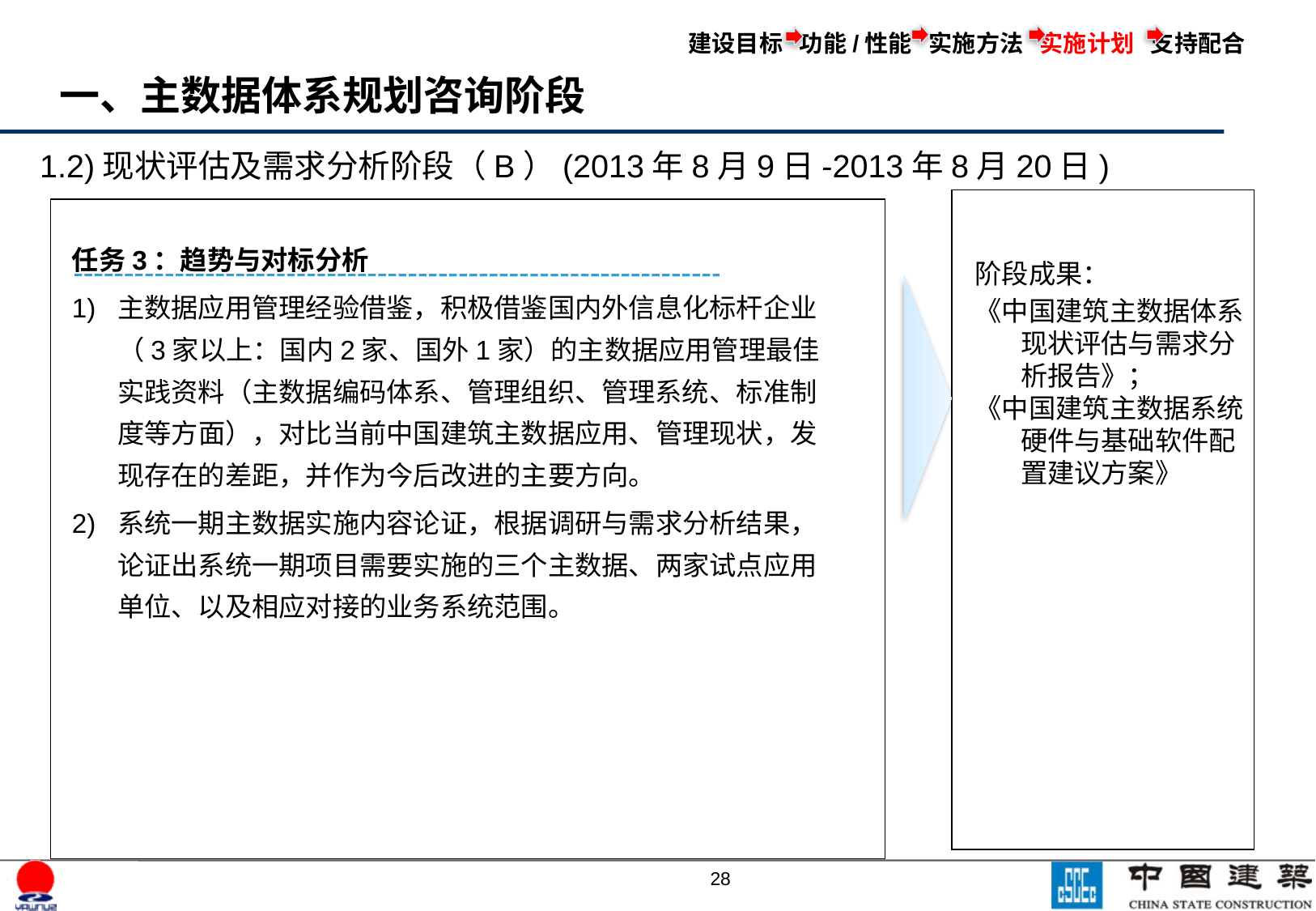

建设目标   功能/性能   实施方法   实施计划   支持配合

一、主数据体系规划咨询阶段
1.2)现状评估及需求分析阶段（B）(2013年8月9日-2013年8月20日)

任务3：趋势与对标分析
1)	主数据应用管理经验借鉴，积极借鉴国内外信息化标杆企业（3家以上：国内2家、国外1家）的主数据应用管理最佳实践资料（主数据编码体系、管理组织、管理系统、标准制度等方面），对比当前中国建筑主数据应用、管理现状，发现存在的差距，并作为今后改进的主要方向。
2)	系统一期主数据实施内容论证，根据调研与需求分析结果，论证出系统一期项目需要实施的三个主数据、两家试点应用单位、以及相应对接的业务系统范围。
阶段成果：
《中国建筑主数据体系现状评估与需求分析报告》；
《中国建筑主数据系统硬件与基础软件配置建议方案》

28